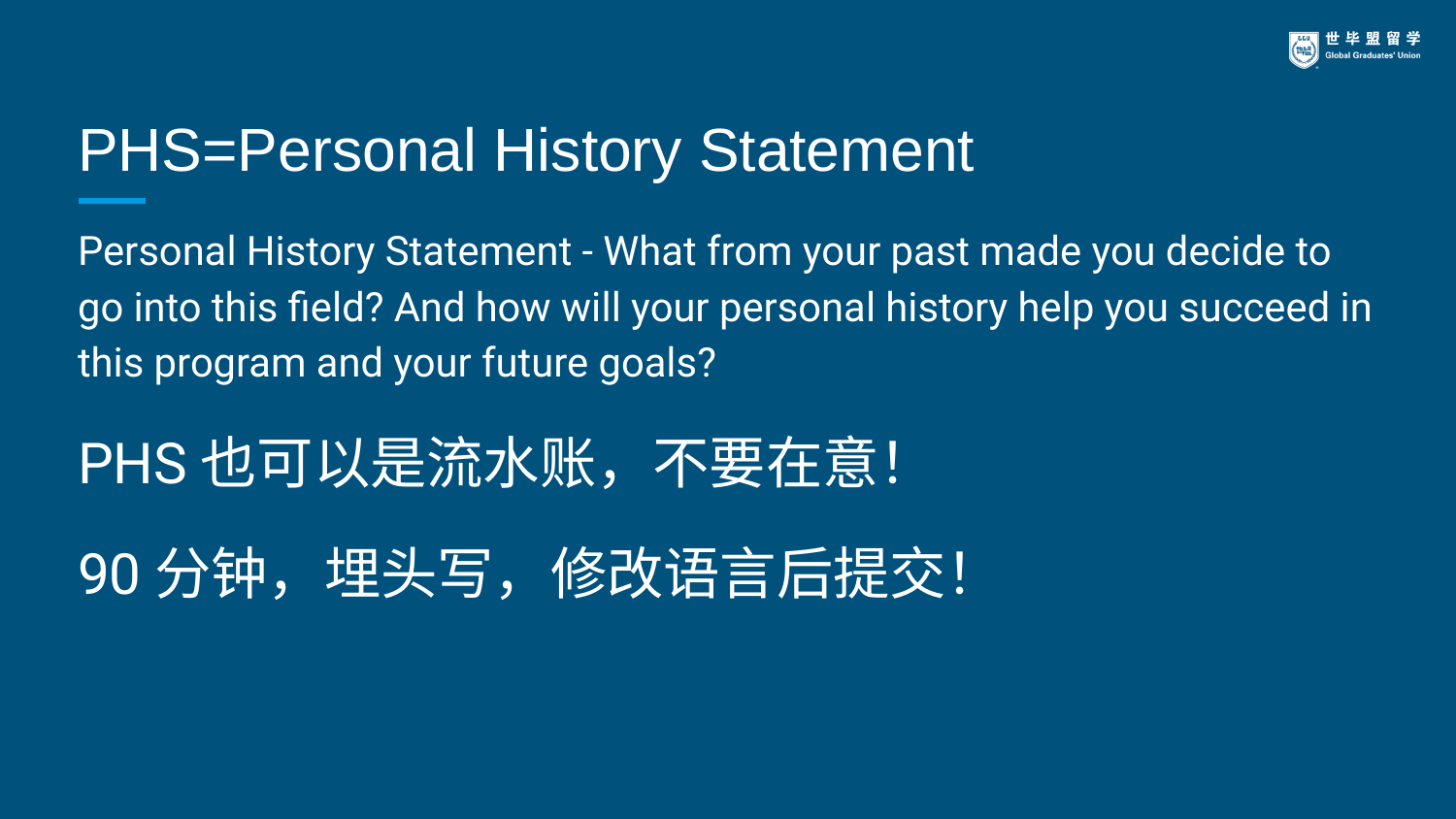

# PHS=Personal History Statement
Personal History Statement - What from your past made you decide to go into this field? And how will your personal history help you succeed in this program and your future goals?
PHS也可以是流水账，不要在意！
90分钟，埋头写，修改语言后提交！